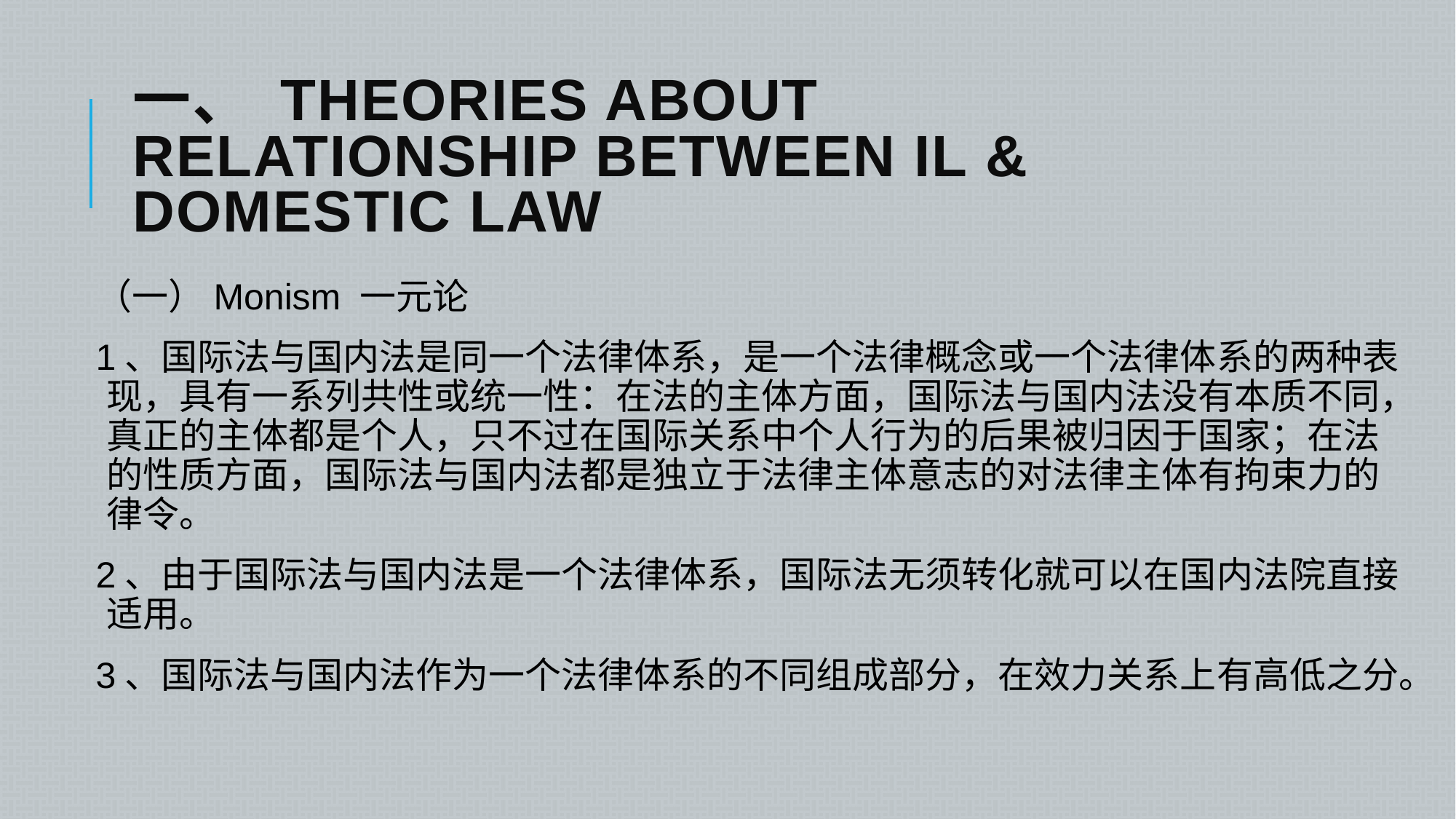

# 一、 Theories about relationship between IL & Domestic Law
（一）Monism 一元论
1、国际法与国内法是同一个法律体系，是一个法律概念或一个法律体系的两种表现，具有一系列共性或统一性：在法的主体方面，国际法与国内法没有本质不同，真正的主体都是个人，只不过在国际关系中个人行为的后果被归因于国家；在法的性质方面，国际法与国内法都是独立于法律主体意志的对法律主体有拘束力的律令。
2、由于国际法与国内法是一个法律体系，国际法无须转化就可以在国内法院直接适用。
3、国际法与国内法作为一个法律体系的不同组成部分，在效力关系上有高低之分。